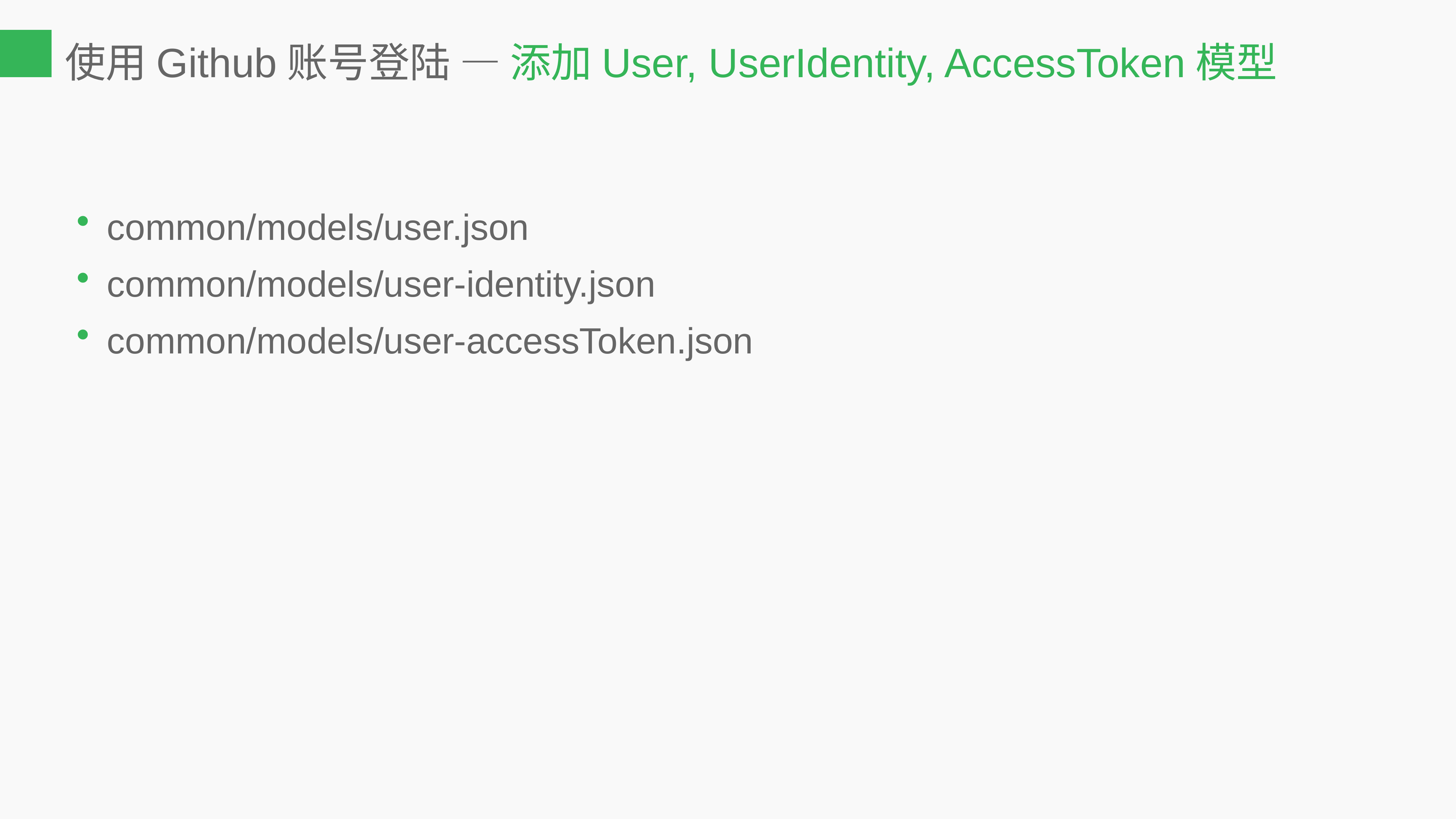

使用Github账号登陆 — 添加User, UserIdentity, AccessToken模型
common/models/user.json
common/models/user-identity.json
common/models/user-accessToken.json